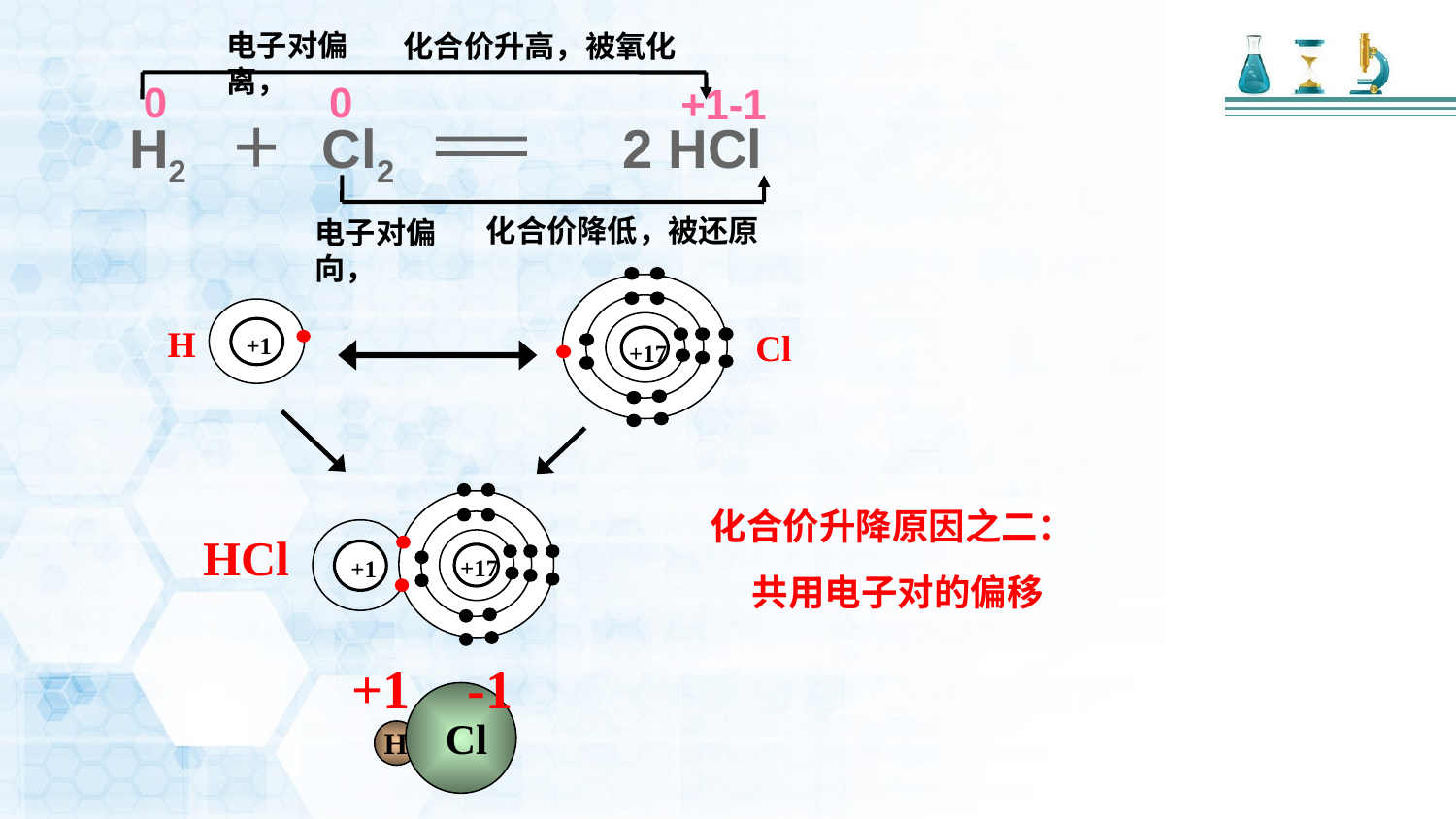

电子对偏离，
化合价升高，被氧化
0
0
    +1-1

H2  ＋  Cl2               2 HCl

化合价降低，被还原
电子对偏向，

+17

+1

H
Cl

+17
+1

化合价升降原因之二：
    共用电子对的偏移
HCl
+1    -1

H     Cl